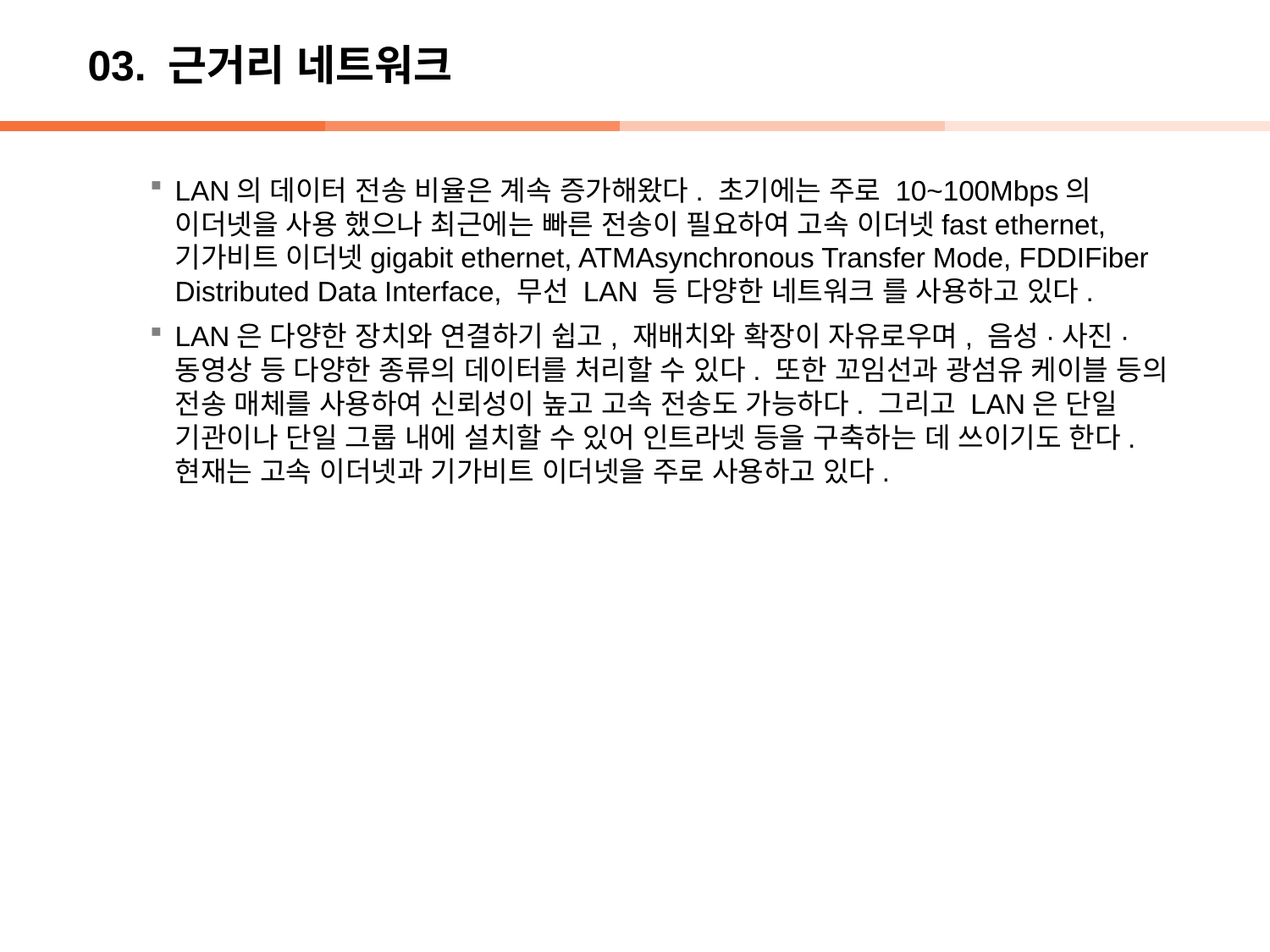

# 03. 근거리 네트워크
LAN의 데이터 전송 비율은 계속 증가해왔다. 초기에는 주로 10~100Mbps의 이더넷을 사용 했으나 최근에는 빠른 전송이 필요하여 고속 이더넷fast ethernet, 기가비트 이더넷gigabit ethernet, ATMAsynchronous Transfer Mode, FDDIFiber Distributed Data Interface, 무선 LAN 등 다양한 네트워크 를 사용하고 있다.
LAN은 다양한 장치와 연결하기 쉽고, 재배치와 확장이 자유로우며, 음성·사진·동영상 등 다양한 종류의 데이터를 처리할 수 있다. 또한 꼬임선과 광섬유 케이블 등의 전송 매체를 사용하여 신뢰성이 높고 고속 전송도 가능하다. 그리고 LAN은 단일 기관이나 단일 그룹 내에 설치할 수 있어 인트라넷 등을 구축하는 데 쓰이기도 한다. 현재는 고속 이더넷과 기가비트 이더넷을 주로 사용하고 있다.